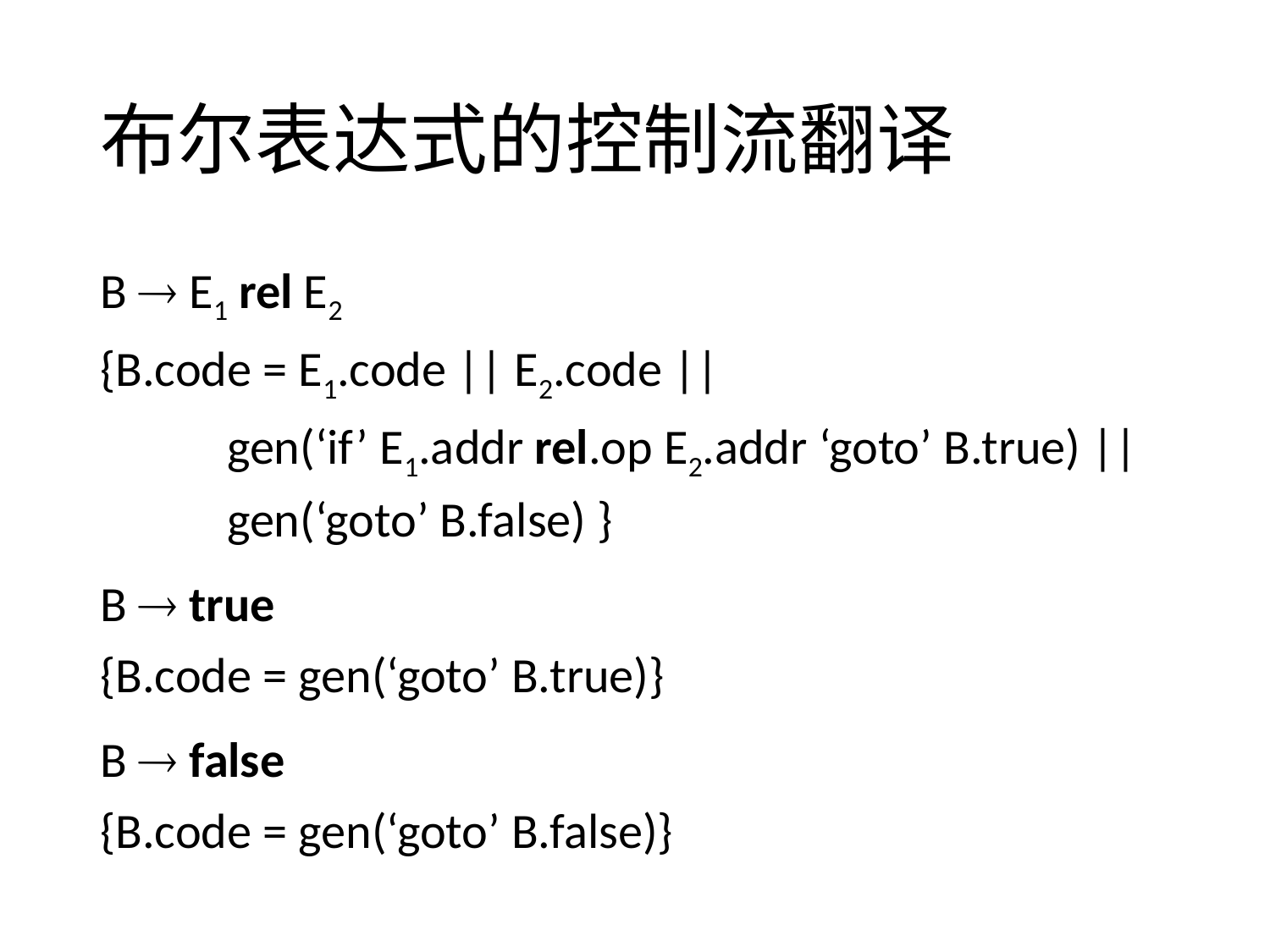

# 布尔表达式的控制流翻译
B → E1 rel E2
{B.code = E1.code || E2.code ||
	gen(‘if’ E1.addr rel.op E2.addr ‘goto’ B.true) ||
         	gen(‘goto’ B.false) }
B → true
{B.code = gen(‘goto’ B.true)}
B → false
{B.code = gen(‘goto’ B.false)}